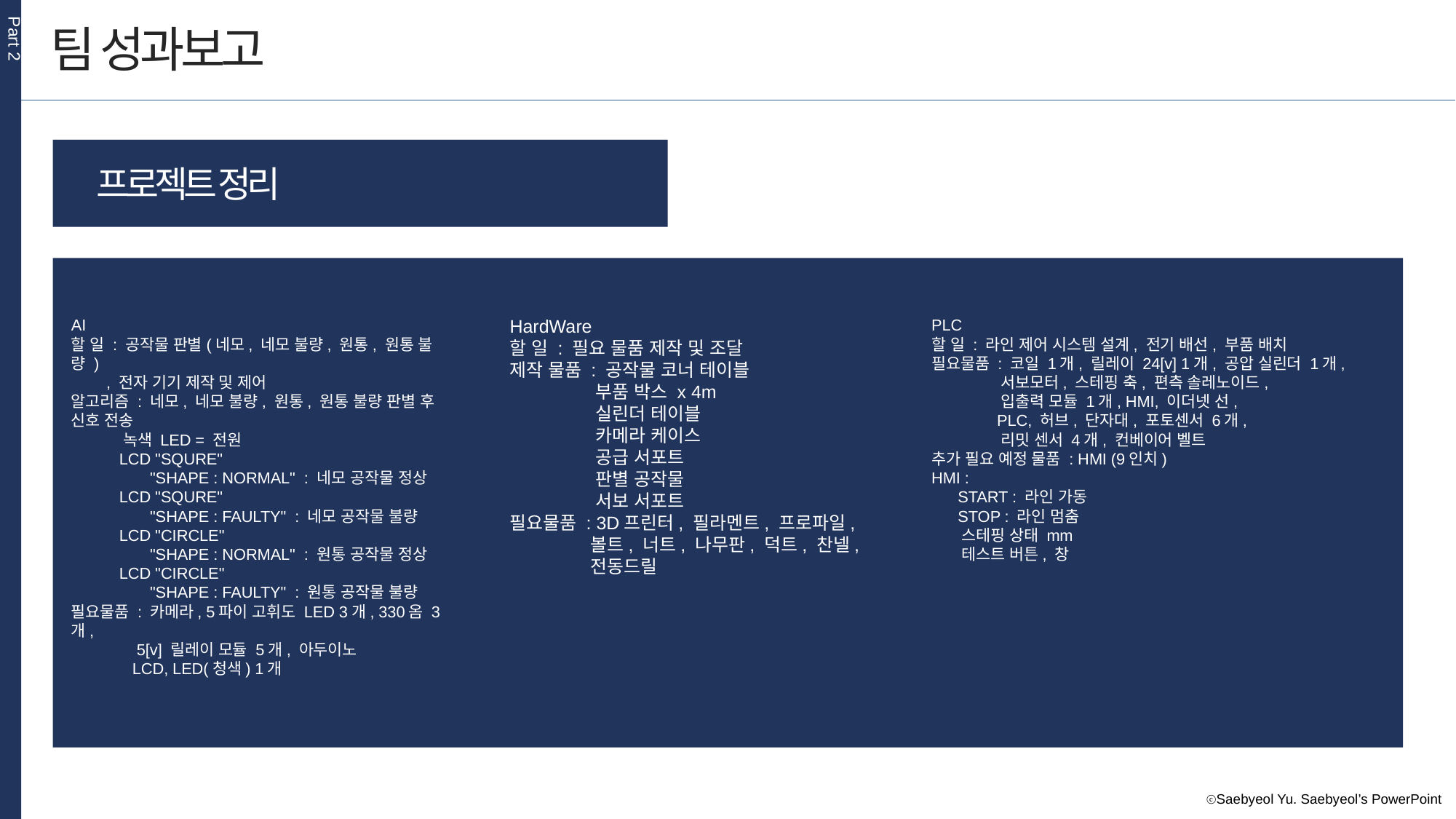

Part 2
팀 성과보고

프로젝트 정리

AI
할 일 : 공작물 판별(네모, 네모 불량, 원통, 원통 불량 )
        , 전자 기기 제작 및 제어
알고리즘 : 네모, 네모 불량, 원통, 원통 불량 판별 후 신호 전송
           녹색 LED = 전원
           LCD "SQURE"
                  "SHAPE : NORMAL"  : 네모 공작물 정상
           LCD "SQURE"
                  "SHAPE : FAULTY"  : 네모 공작물 불량
           LCD "CIRCLE"
                  "SHAPE : NORMAL"  : 원통 공작물 정상
           LCD "CIRCLE"
                  "SHAPE : FAULTY"  : 원통 공작물 불량
필요물품 : 카메라, 5파이 고휘도 LED 3개, 330옴 3개,
               5[v] 릴레이 모듈 5개, 아두이노
              LCD, LED(청색) 1개
HardWare
할 일 : 필요 물품 제작 및 조달
제작 물품 : 공작물 코너 테이블
                부품 박스 x 4m
                실린더 테이블
                카메라 케이스
                공급 서포트
                판별 공작물
                서보 서포트
필요물품 : 3D프린터, 필라멘트, 프로파일,
               볼트, 너트, 나무판, 덕트, 찬넬,
               전동드릴
PLC
할 일 : 라인 제어 시스템 설계, 전기 배선, 부품 배치
필요물품 : 코일 1개, 릴레이 24[v] 1개, 공압 실린더 1개,
               서보모터, 스테핑 축, 편측 솔레노이드,
               입출력 모듈 1개, HMI, 이더넷 선,
               PLC, 허브, 단자대, 포토센서 6개,
               리밋 센서 4개, 컨베이어 벨트
추가 필요 예정 물품 : HMI (9인치)
HMI :
      START : 라인 가동
      STOP : 라인 멈춤
      스테핑 상태 mm
      테스트 버튼, 창